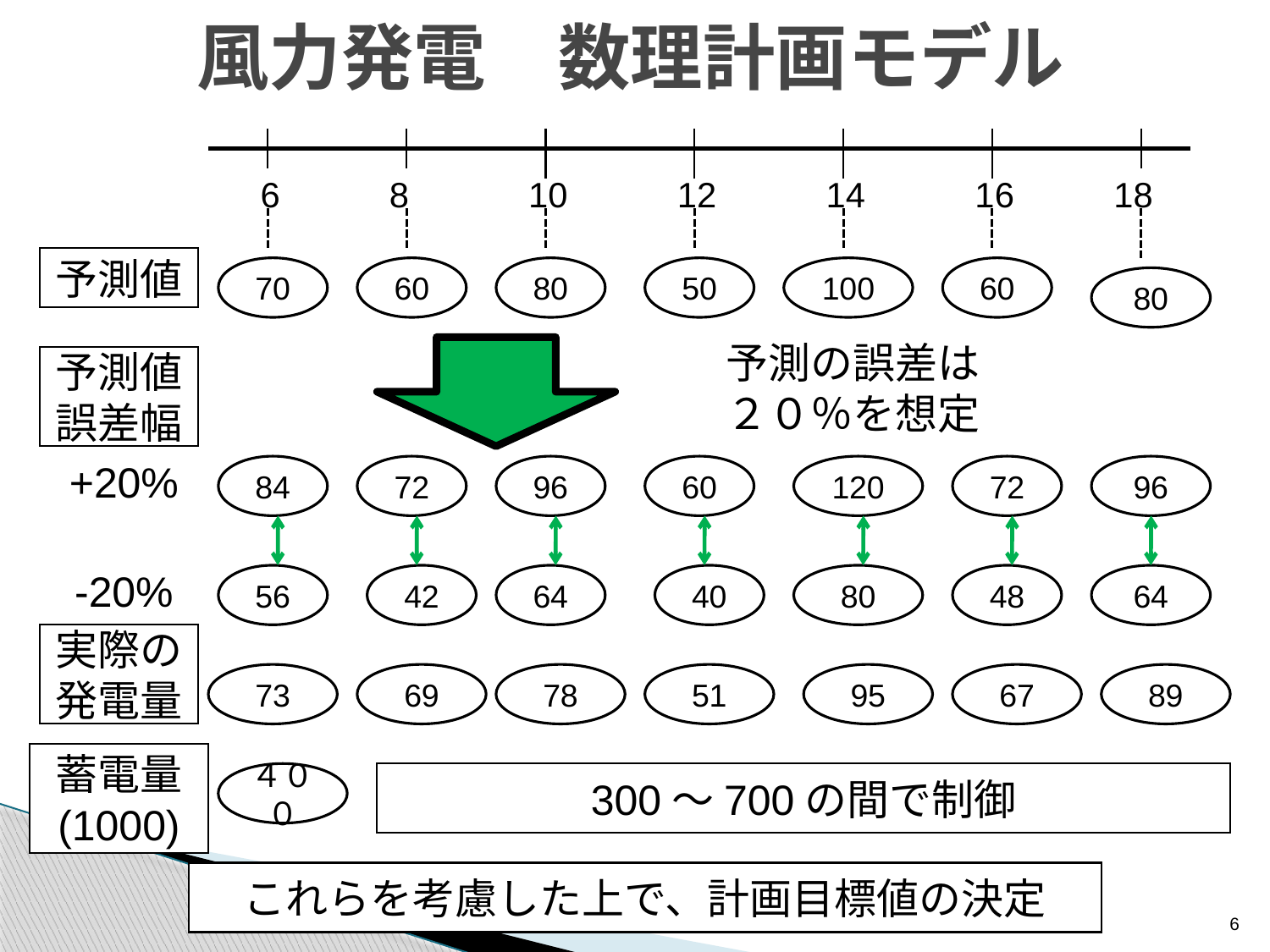

# 風力発電　数理計画モデル
6
8
10
12
14
16
18
予測値
70
60
80
50
100
60
80

予測の誤差は
２０％を想定
予測値
誤差幅
+20%
84
72
96
60
120
72
96
-20%
56
42
64
40
80
48
64
実際の
発電量
73
69
78
51
95
67
89
蓄電量
(1000)
４００
300～700の間で制御
これらを考慮した上で、計画目標値の決定
6